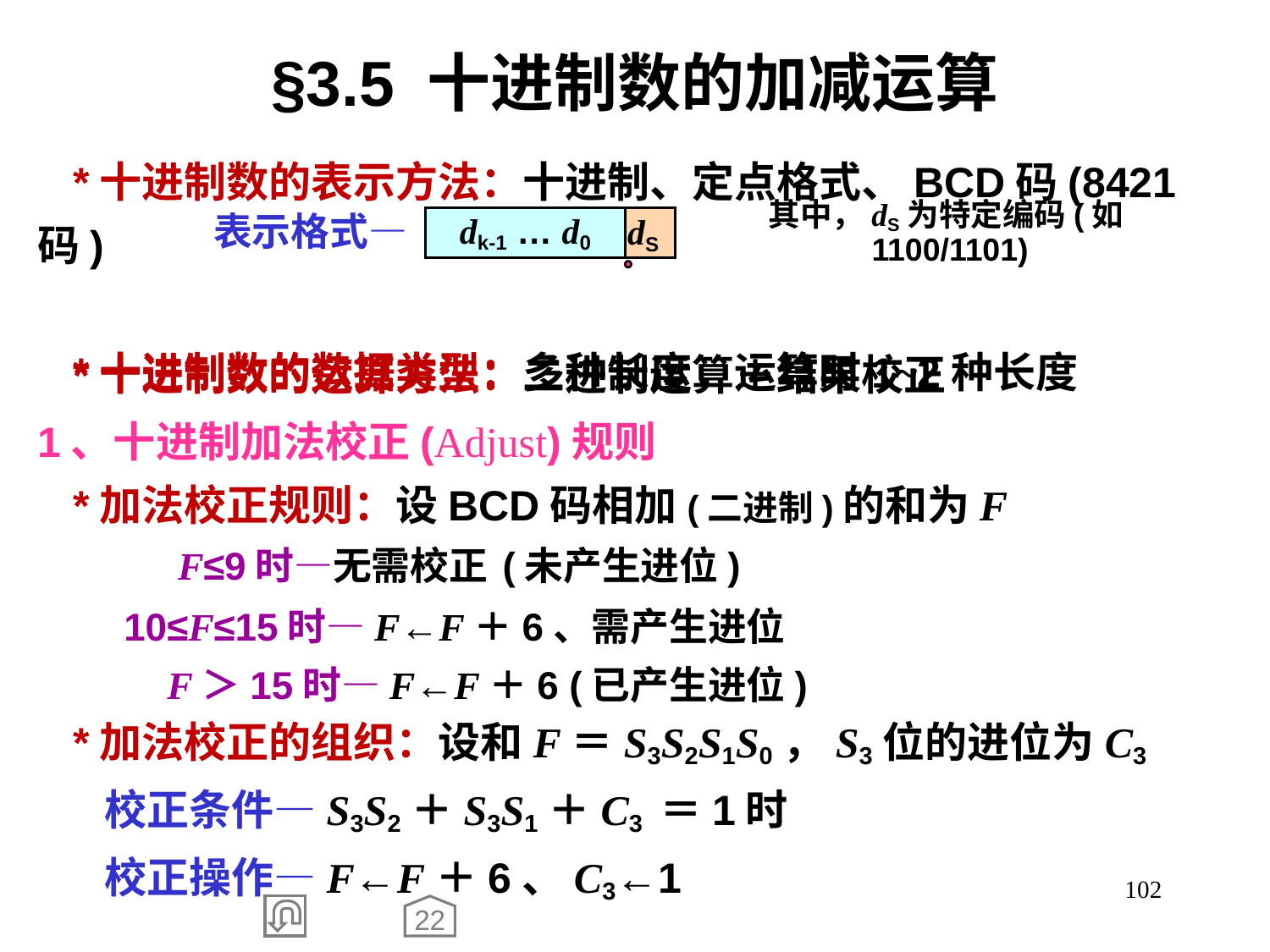

§3.5 十进制数的加减运算
   *十进制数的表示方法：十进制、定点格式、BCD码(8421码)

   *十进制数的数据类型：多种长度，运算时1~2种长度
dk-1 … d0
dS
其中，dS为特定编码(如1100/1101)
表示格式—

   *十进制数的运算方法：二进制运算＋结果校正
1、十进制加法校正(Adjust)规则
   *加法校正规则：设BCD码相加(二进制)的和为F
             F≤9时—无需校正 (未产生进位)
        10≤F≤15时—F←F＋6、需产生进位
            F＞15时—F←F＋6 (已产生进位)
   *加法校正的组织：设和F＝S3S2S1S0，S3位的进位为C3
      校正条件—S3S2＋S3S1＋C3 ＝1时
      校正操作—F←F＋6、C3←1
102

22